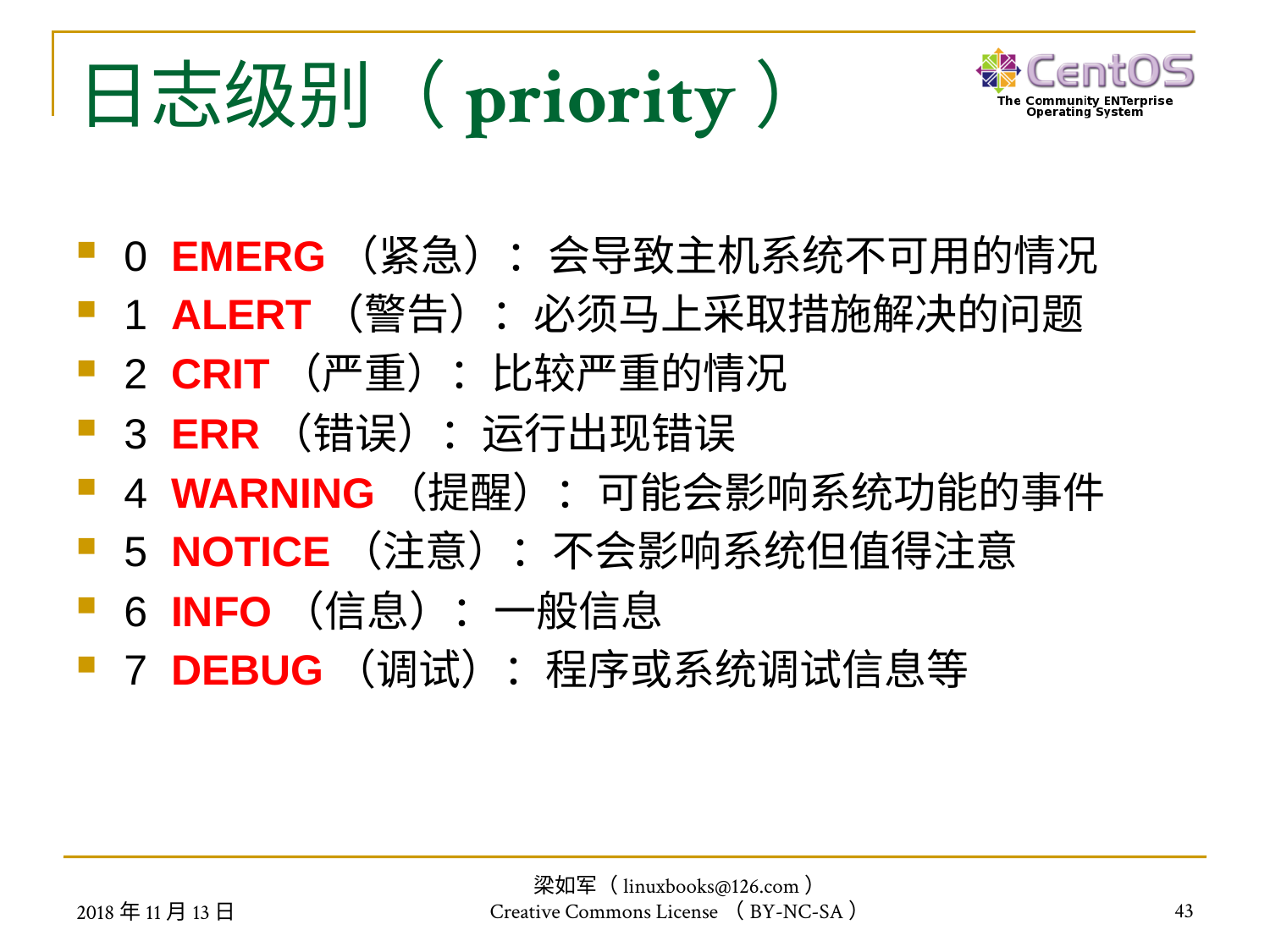

# 日志级别（priority）
0  EMERG（紧急）：会导致主机系统不可用的情况
1  ALERT（警告）：必须马上采取措施解决的问题
2  CRIT（严重）：比较严重的情况
3  ERR（错误）：运行出现错误
4  WARNING（提醒）：可能会影响系统功能的事件
5  NOTICE（注意）：不会影响系统但值得注意
6  INFO（信息）：一般信息
7  DEBUG（调试）：程序或系统调试信息等

梁如军（linuxbooks@126.com）
Creative Commons License（BY-NC-SA）
2018年11月13日
43